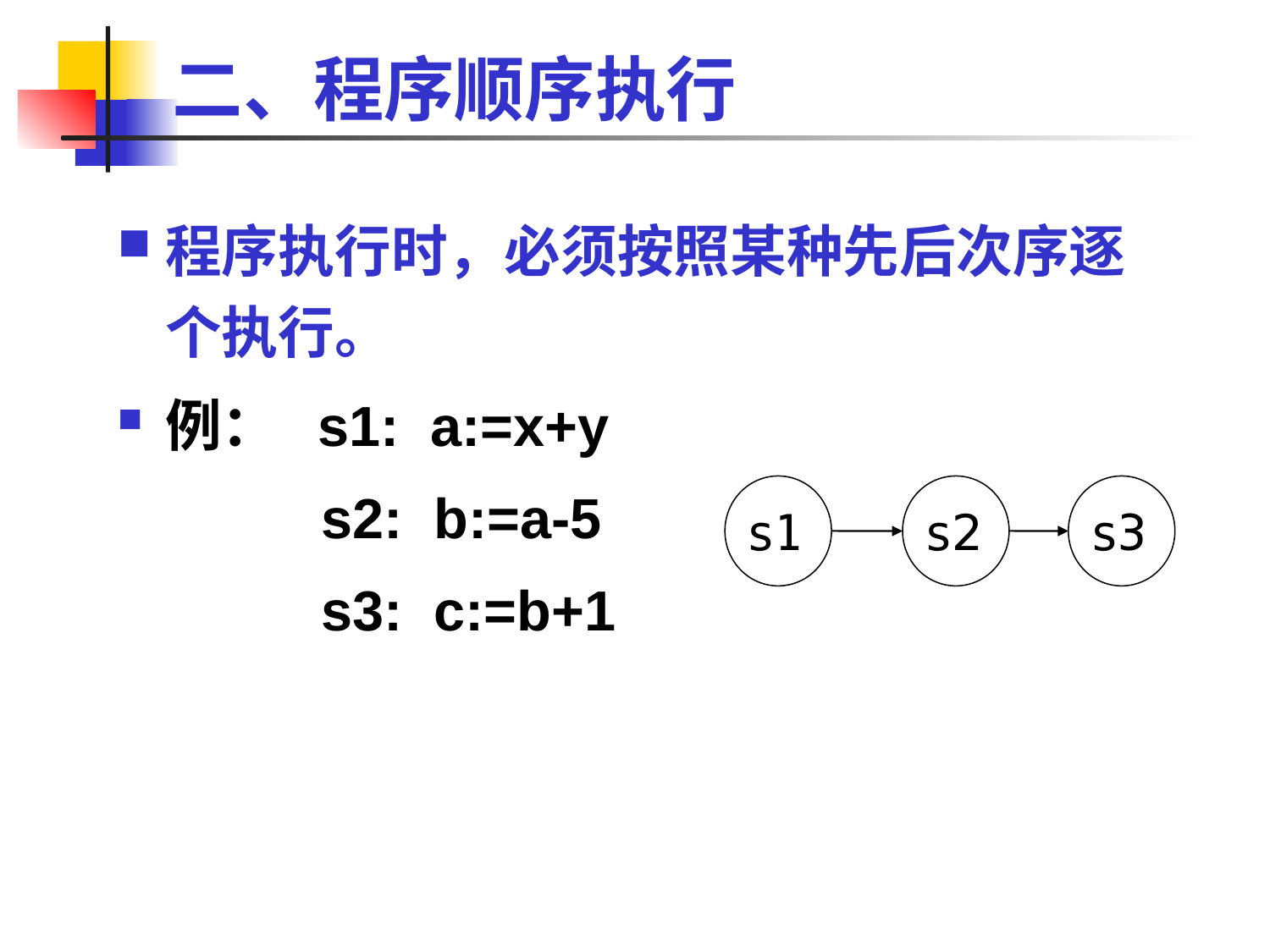

# 二、程序顺序执行
程序执行时，必须按照某种先后次序逐个执行。
例：  s1:  a:=x+y
             s2:  b:=a-5
             s3:  c:=b+1
s1
s2
s3